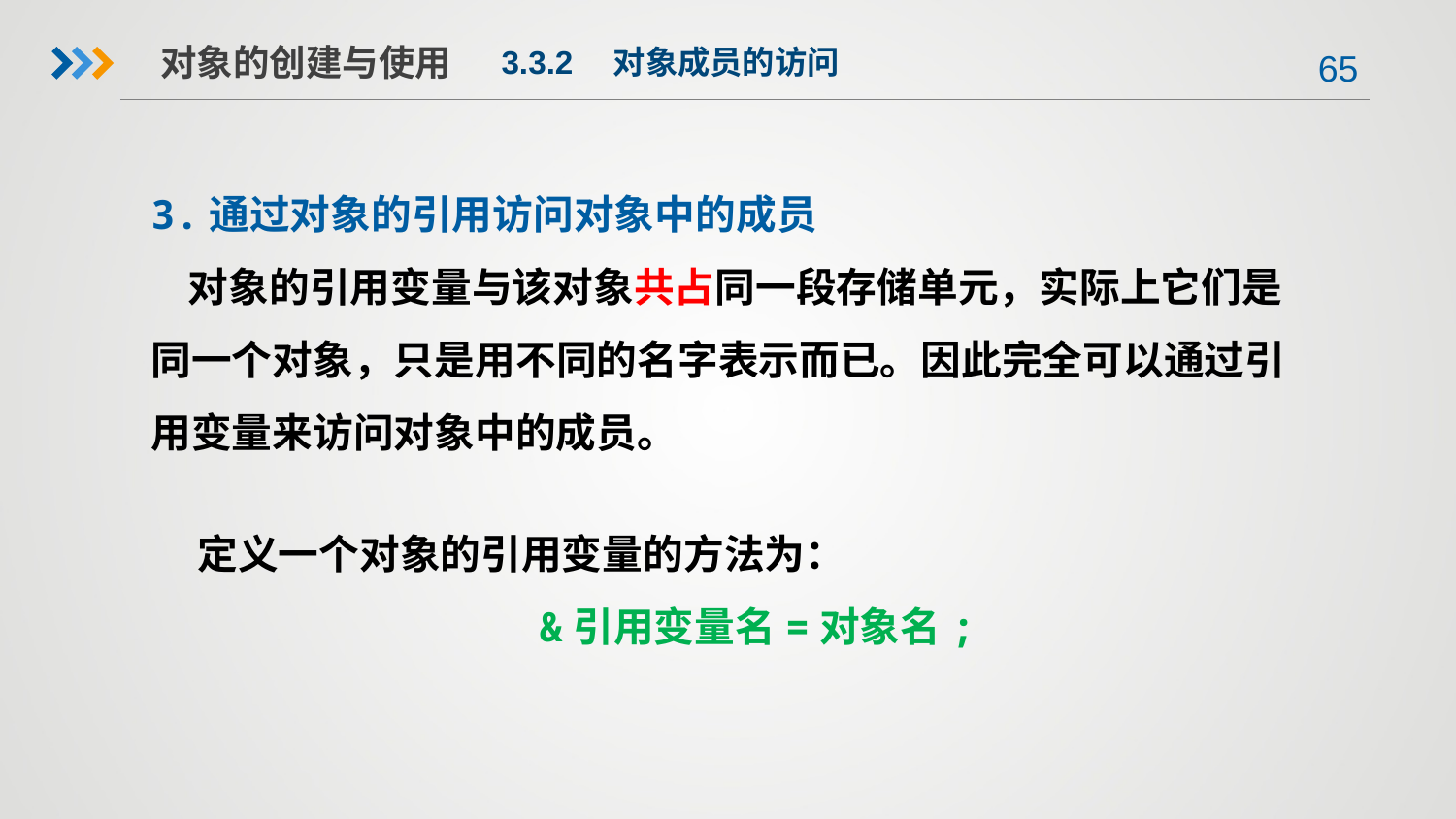

对象的创建与使用
3.3.2　对象成员的访问
3.通过对象的引用访问对象中的成员
   对象的引用变量与该对象共占同一段存储单元，实际上它们是同一个对象，只是用不同的名字表示而已。因此完全可以通过引用变量来访问对象中的成员。

    定义一个对象的引用变量的方法为：
                &引用变量名=对象名;